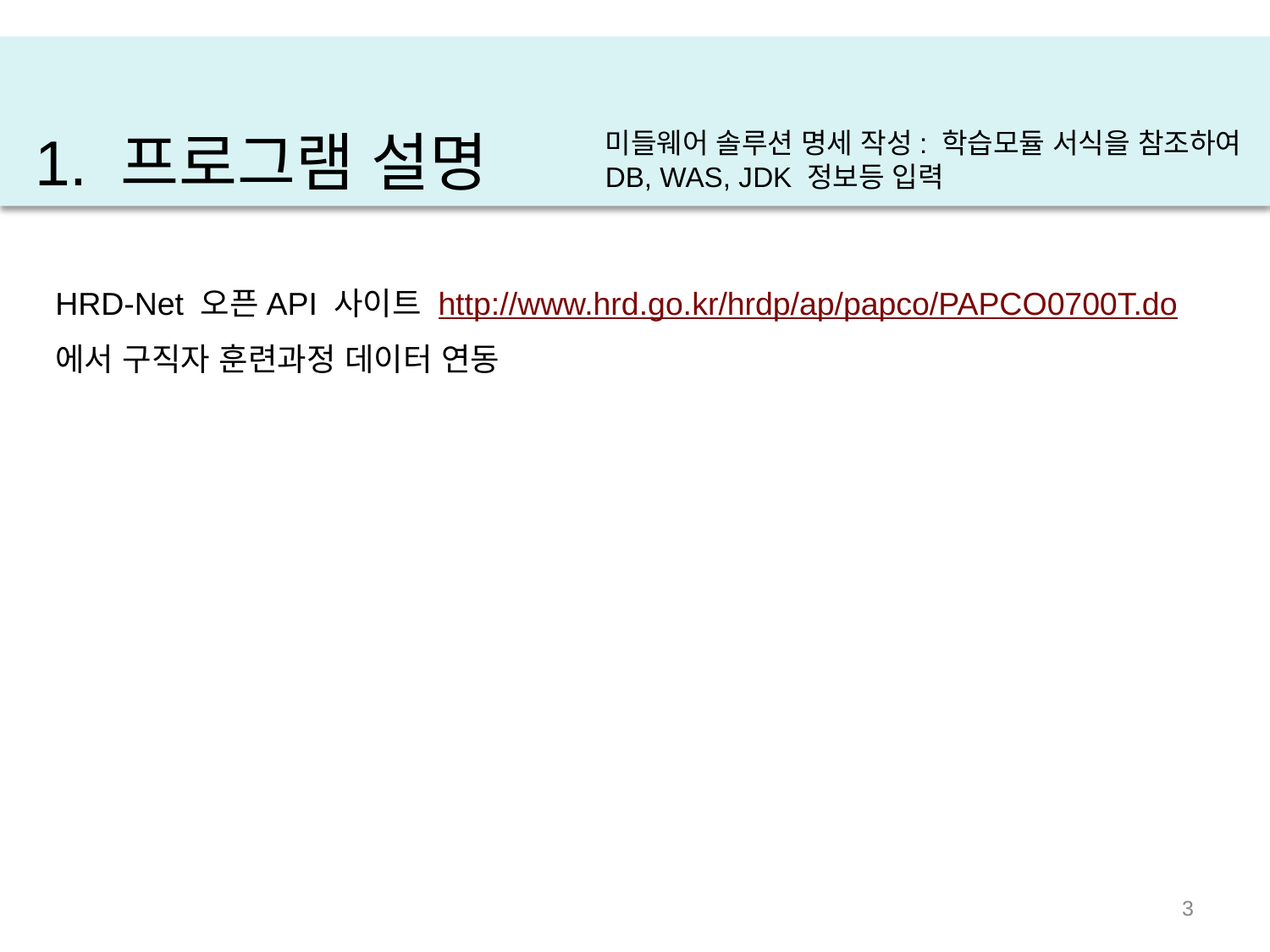

# 1. 프로그램 설명
미들웨어 솔루션 명세 작성: 학습모듈 서식을 참조하여 DB, WAS, JDK 정보등 입력
HRD-Net 오픈API 사이트 http://www.hrd.go.kr/hrdp/ap/papco/PAPCO0700T.do
에서 구직자 훈련과정 데이터 연동

3